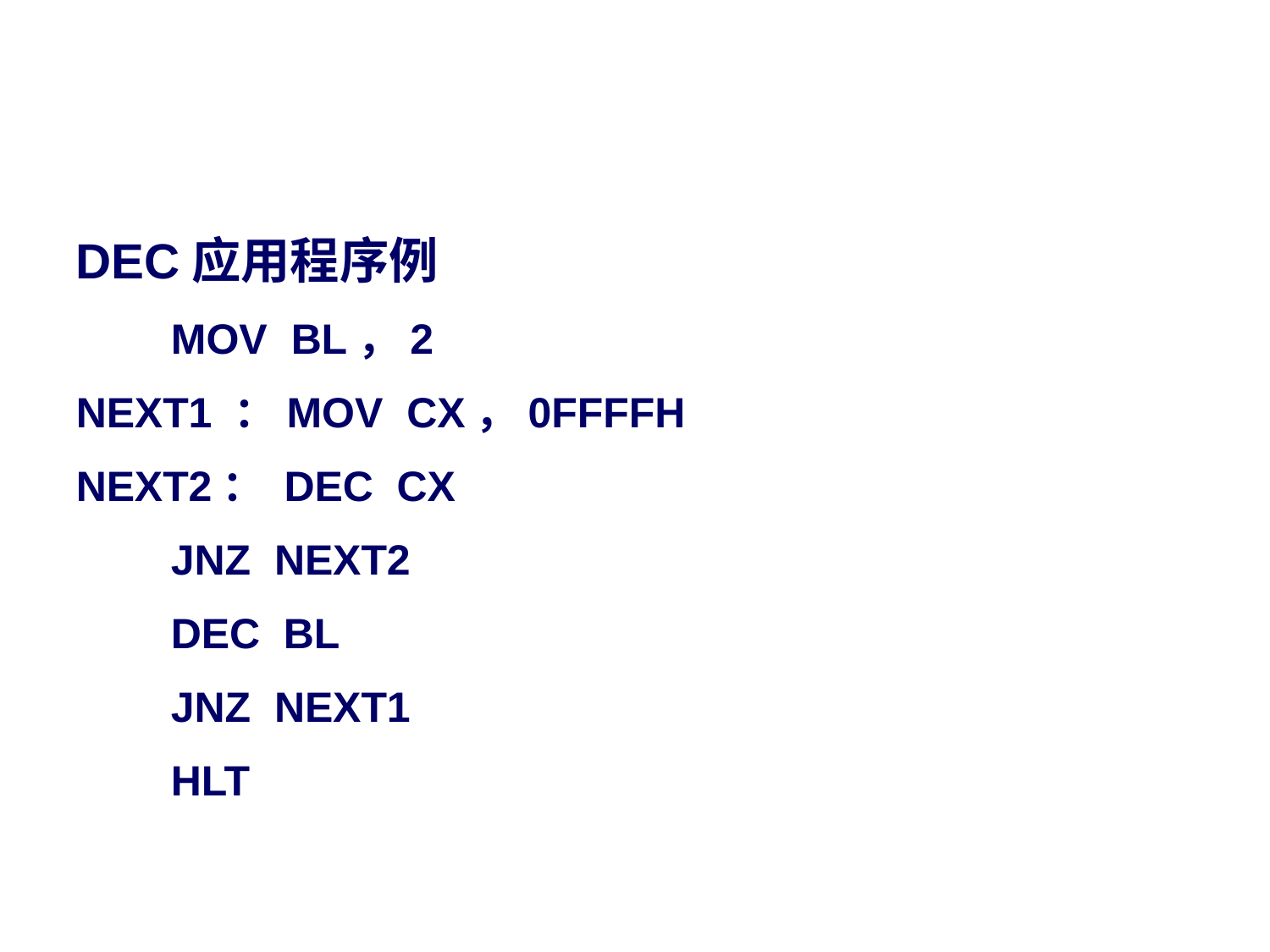

#
DEC应用程序例
        MOV  BL，2
NEXT1 ：MOV  CX，0FFFFH
NEXT2： DEC  CX
        JNZ  NEXT2
        DEC  BL
        JNZ  NEXT1
        HLT